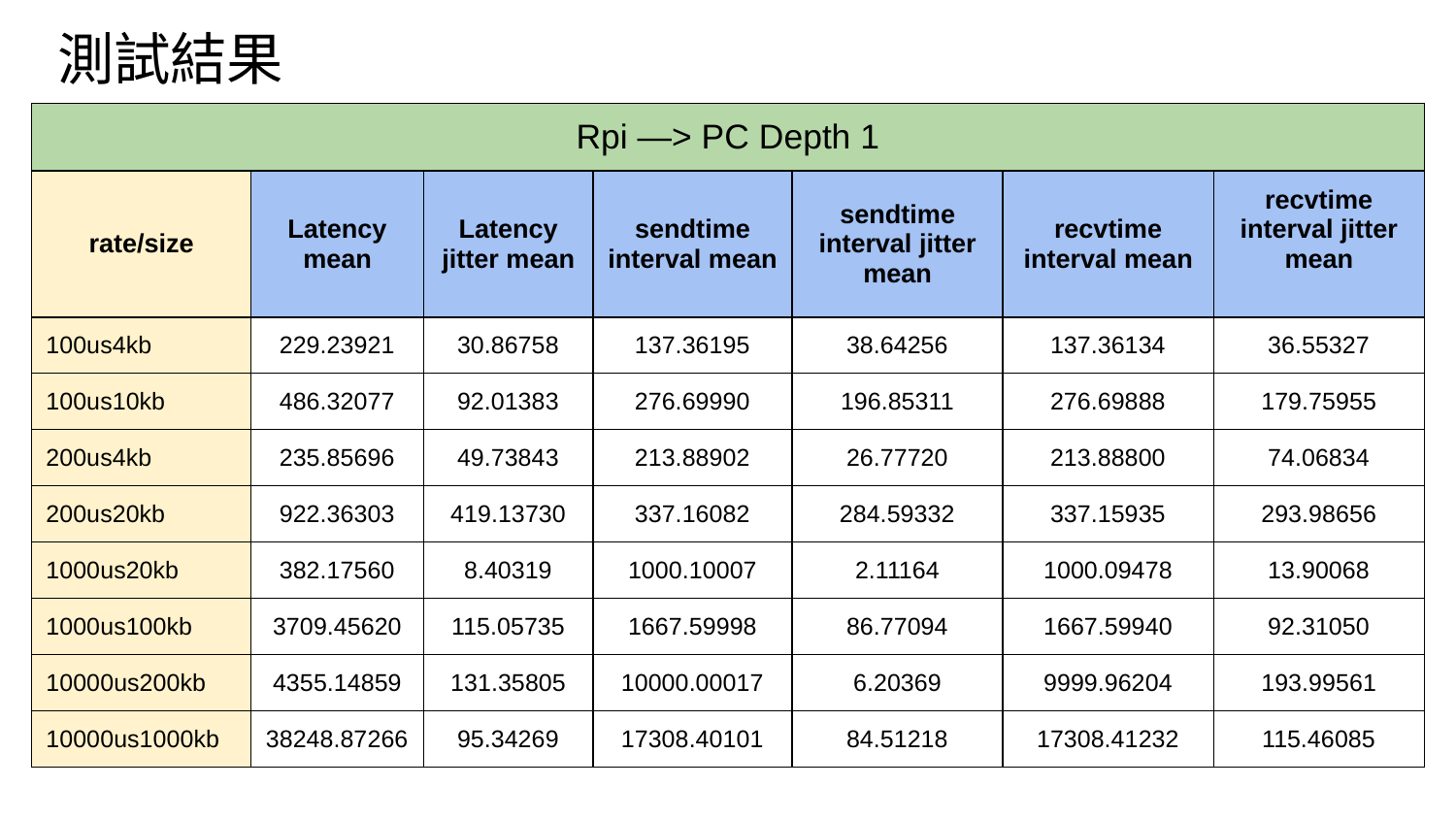

# 測試結果
| Rpi —> PC Depth 1 |  |  |  |  |  |  |
| --- | --- | --- | --- | --- | --- | --- |
| rate/size | Latency mean | Latency jitter mean | sendtime interval mean | sendtime interval jitter mean | recvtime interval mean | recvtime interval jitter mean |
| 100us4kb | 229.23921 | 30.86758 | 137.36195 | 38.64256 | 137.36134 | 36.55327 |
| 100us10kb | 486.32077 | 92.01383 | 276.69990 | 196.85311 | 276.69888 | 179.75955 |
| 200us4kb | 235.85696 | 49.73843 | 213.88902 | 26.77720 | 213.88800 | 74.06834 |
| 200us20kb | 922.36303 | 419.13730 | 337.16082 | 284.59332 | 337.15935 | 293.98656 |
| 1000us20kb | 382.17560 | 8.40319 | 1000.10007 | 2.11164 | 1000.09478 | 13.90068 |
| 1000us100kb | 3709.45620 | 115.05735 | 1667.59998 | 86.77094 | 1667.59940 | 92.31050 |
| 10000us200kb | 4355.14859 | 131.35805 | 10000.00017 | 6.20369 | 9999.96204 | 193.99561 |
| 10000us1000kb | 38248.87266 | 95.34269 | 17308.40101 | 84.51218 | 17308.41232 | 115.46085 |